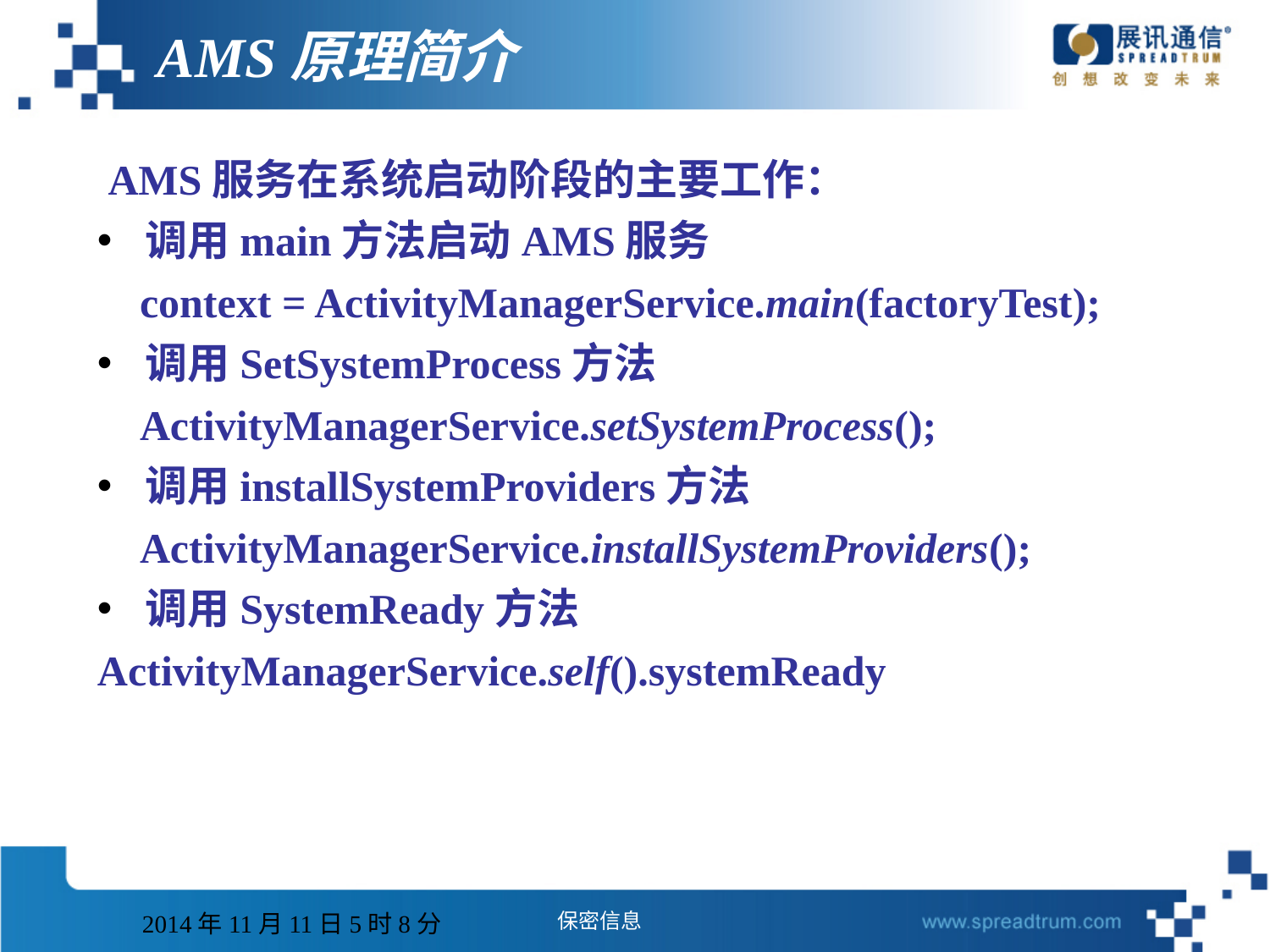

# AMS原理简介
 AMS服务在系统启动阶段的主要工作：
调用main方法启动AMS服务
    context = ActivityManagerService.main(factoryTest);
调用SetSystemProcess方法
    ActivityManagerService.setSystemProcess();
调用installSystemProviders方法
    ActivityManagerService.installSystemProviders();
调用SystemReady方法
ActivityManagerService.self().systemReady
2014年11月11日5时8分